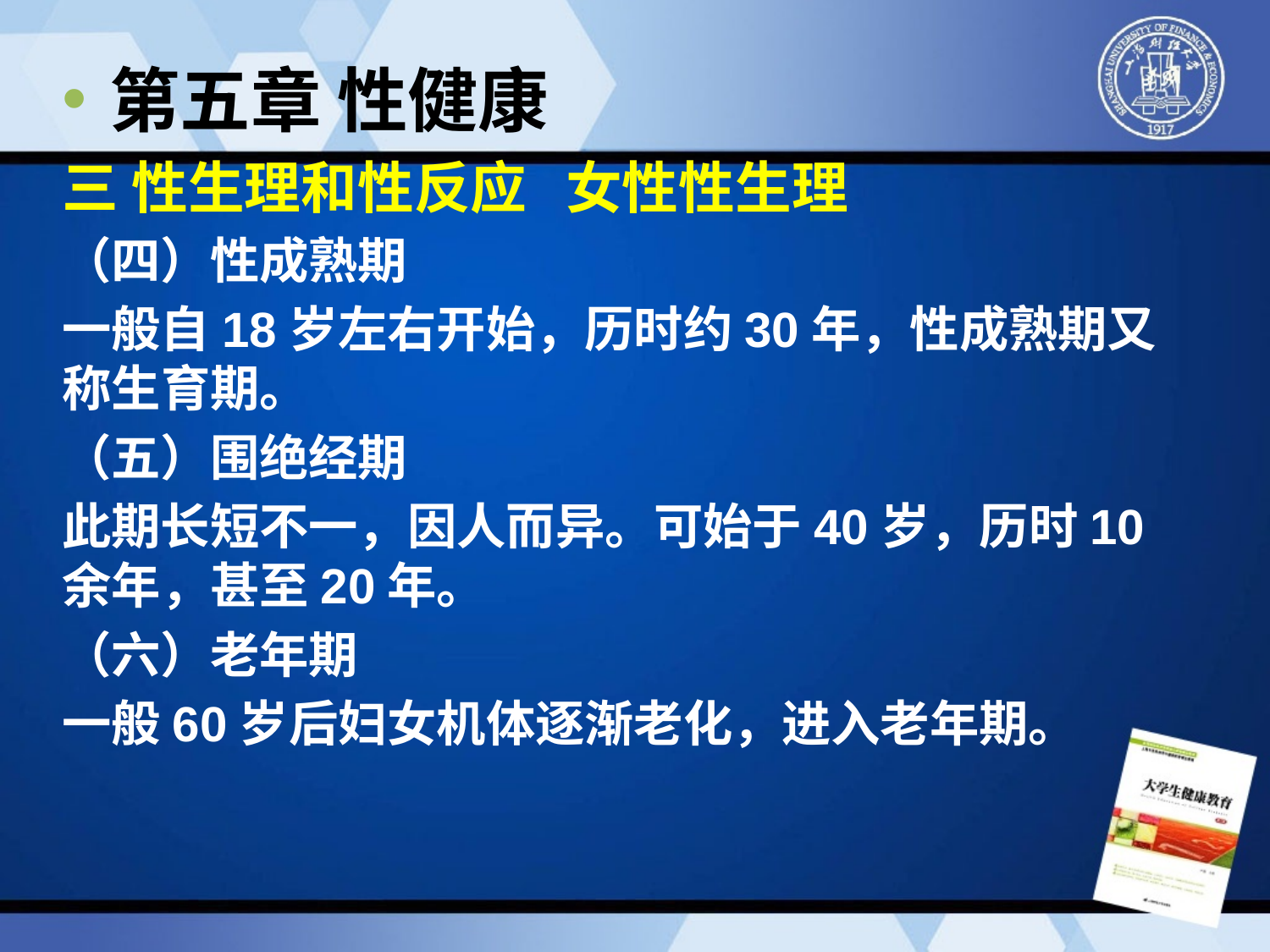

第五章 性健康
三 性生理和性反应   女性性生理
（四）性成熟期
一般自18岁左右开始，历时约30年，性成熟期又称生育期。
（五）围绝经期
此期长短不一，因人而异。可始于40岁，历时10余年，甚至20年。
（六）老年期
一般60岁后妇女机体逐渐老化，进入老年期。